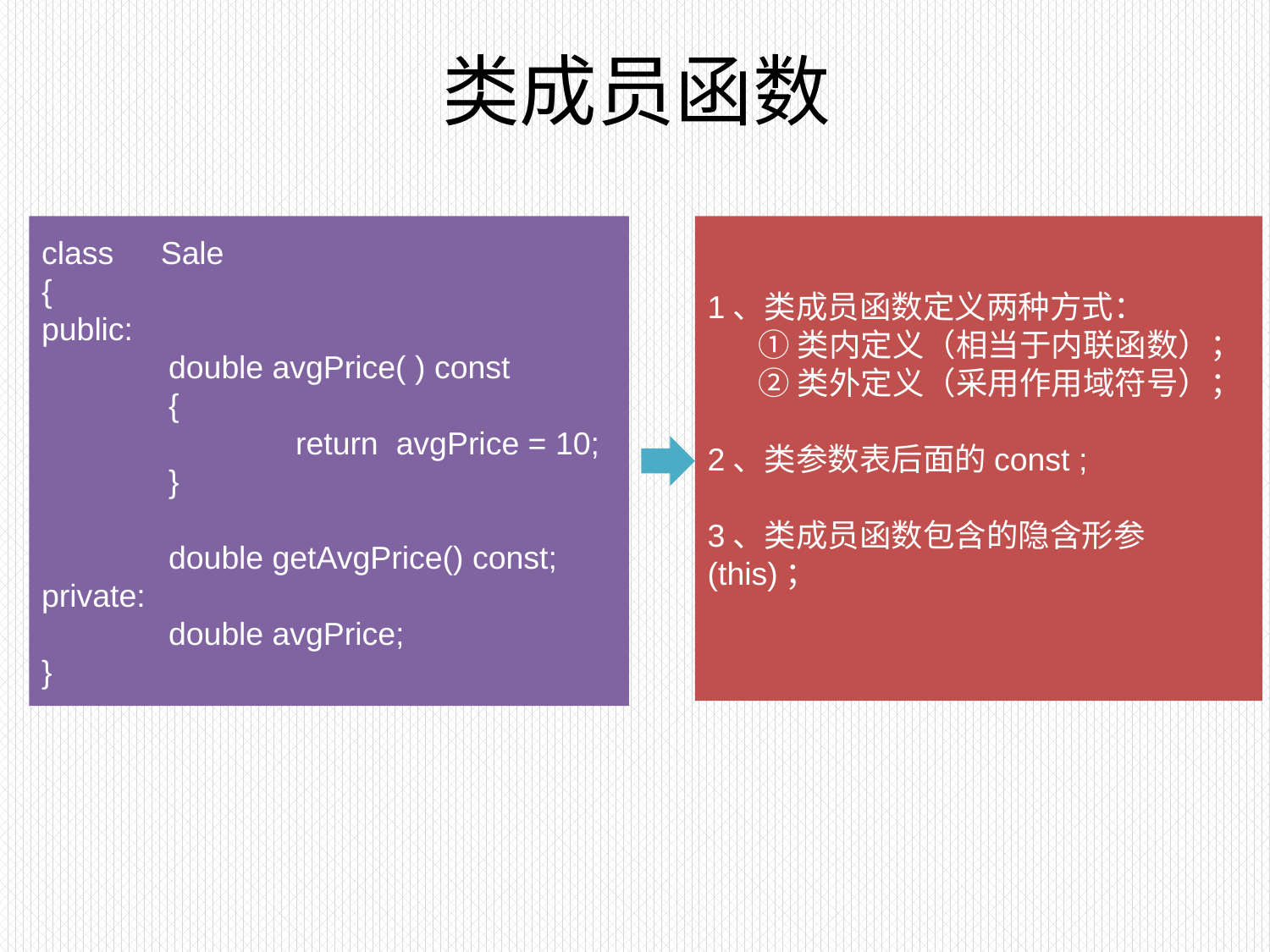

# 类成员函数
class　Sale
{
public:
	double avgPrice( ) const
	{
		return  avgPrice = 10;
	}

	double getAvgPrice() const;
private:
	double avgPrice;
}
1、类成员函数定义两种方式：
       ①类内定义（相当于内联函数）；
       ②类外定义（采用作用域符号）；

2、类参数表后面的const ;

3、类成员函数包含的隐含形参(this)；